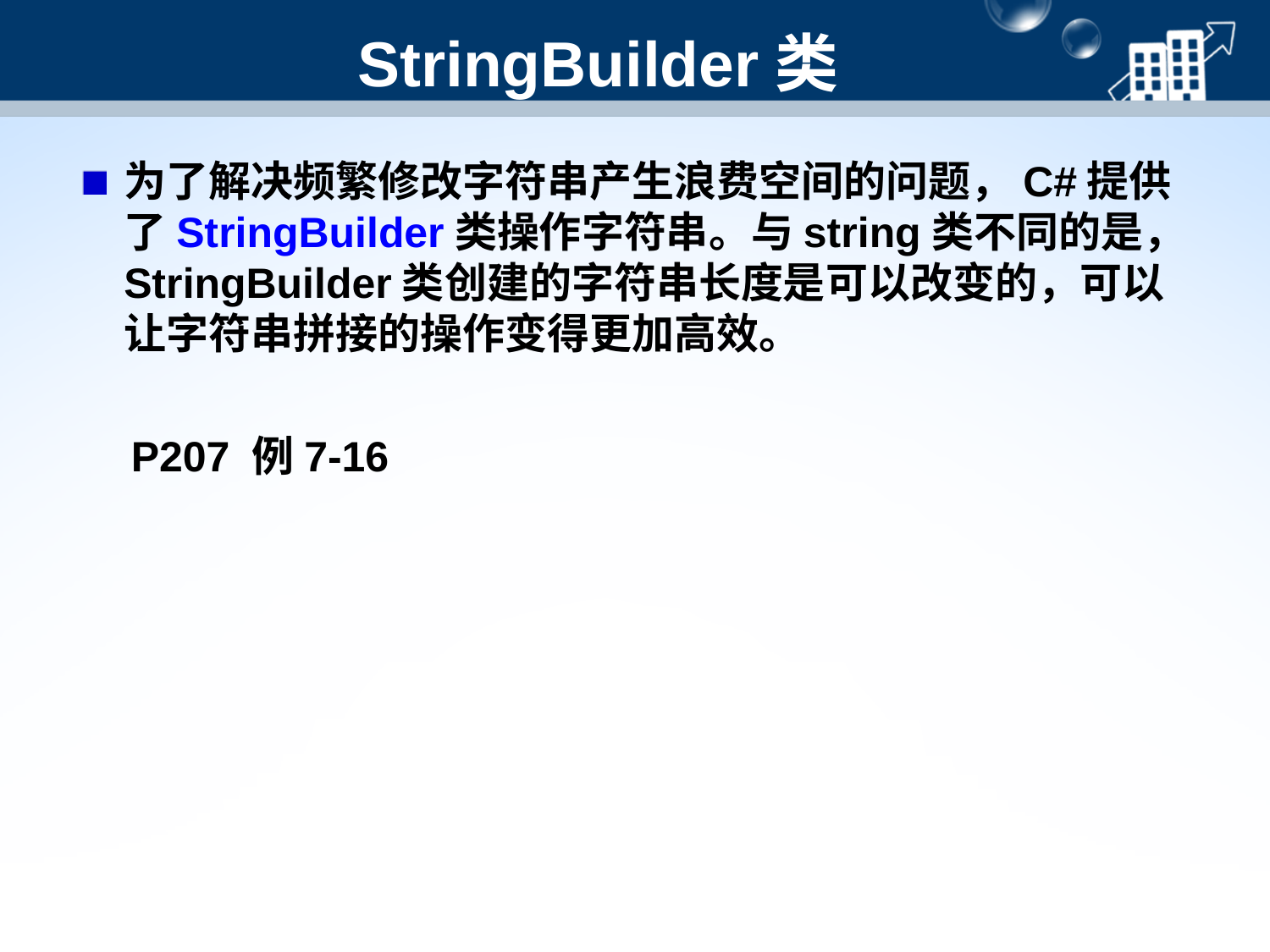

# StringBuilder类
为了解决频繁修改字符串产生浪费空间的问题，C#提供了StringBuilder类操作字符串。与string类不同的是，StringBuilder类创建的字符串长度是可以改变的，可以让字符串拼接的操作变得更加高效。
P207 例7-16